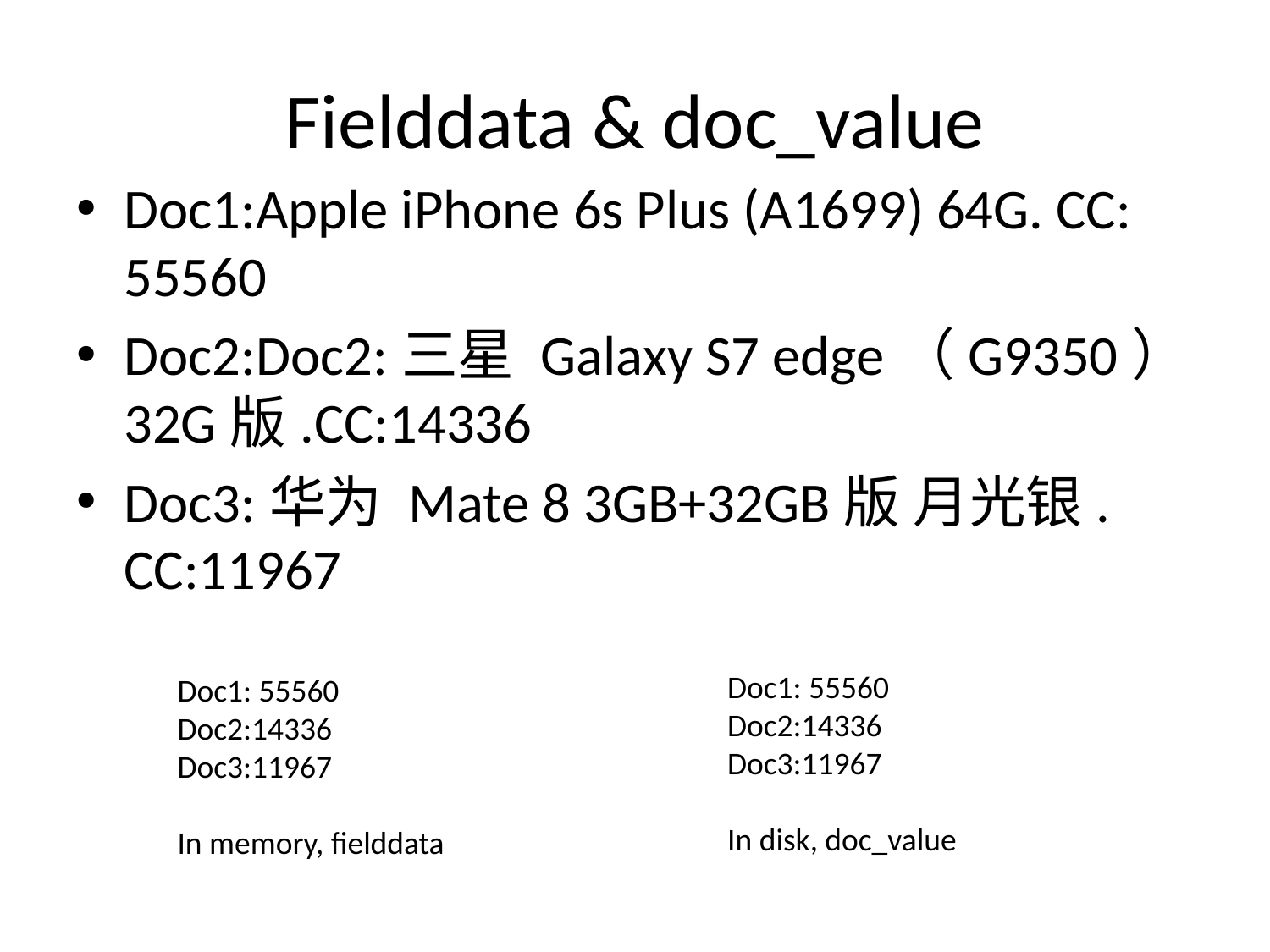

# Fielddata & doc_value
Doc1:Apple iPhone 6s Plus (A1699) 64G. CC: 55560
Doc2:Doc2:三星 Galaxy S7 edge（G9350）32G版.CC:14336
Doc3:华为 Mate 8 3GB+32GB版 月光银. CC:11967
Doc1: 55560
Doc2:14336
Doc3:11967

In disk, doc_value
Doc1: 55560
Doc2:14336
Doc3:11967

In memory, fielddata